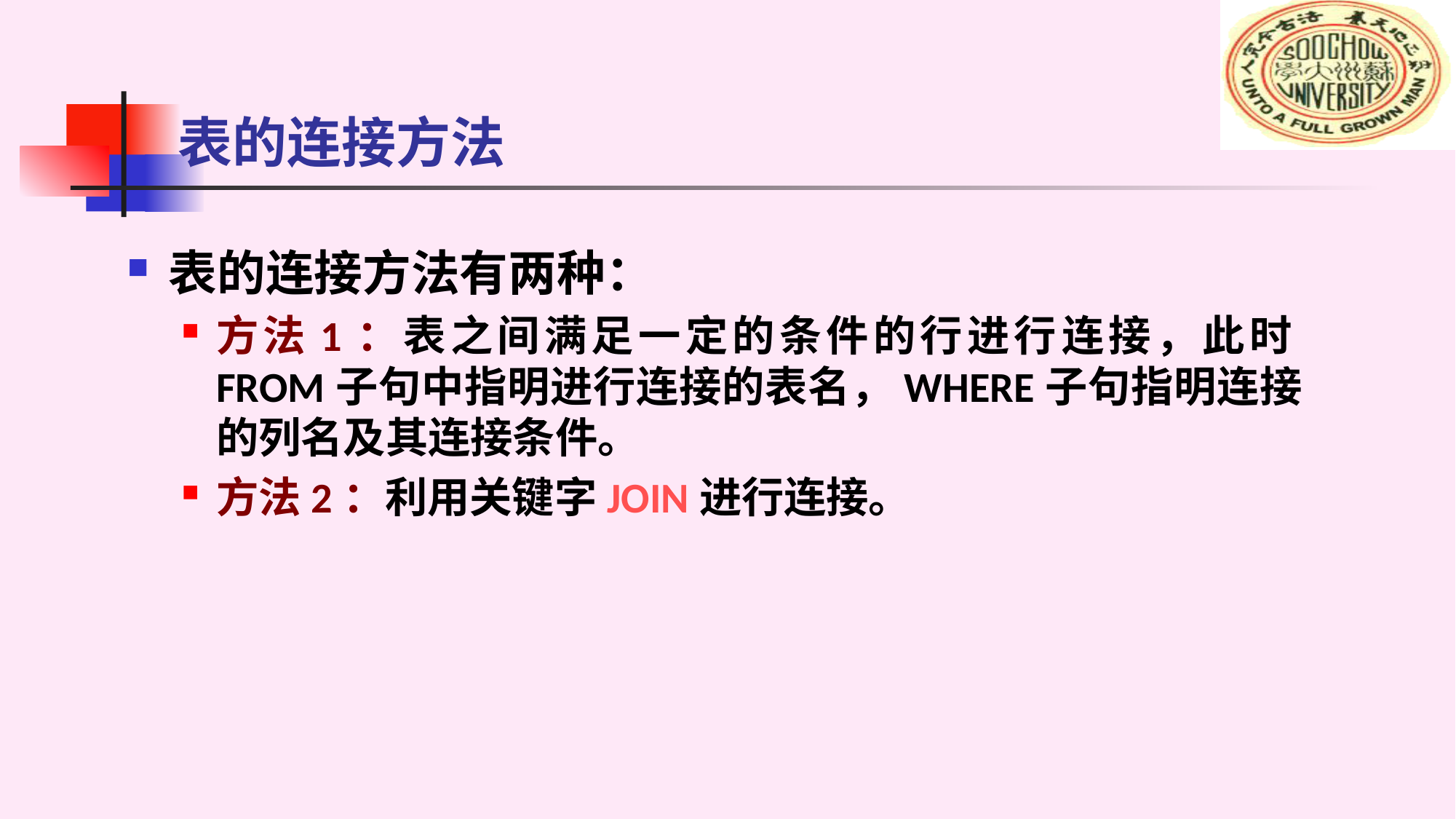

# 表的连接方法
表的连接方法有两种：
方法1：表之间满足一定的条件的行进行连接，此时FROM子句中指明进行连接的表名，WHERE子句指明连接的列名及其连接条件。
方法2：利用关键字JOIN进行连接。